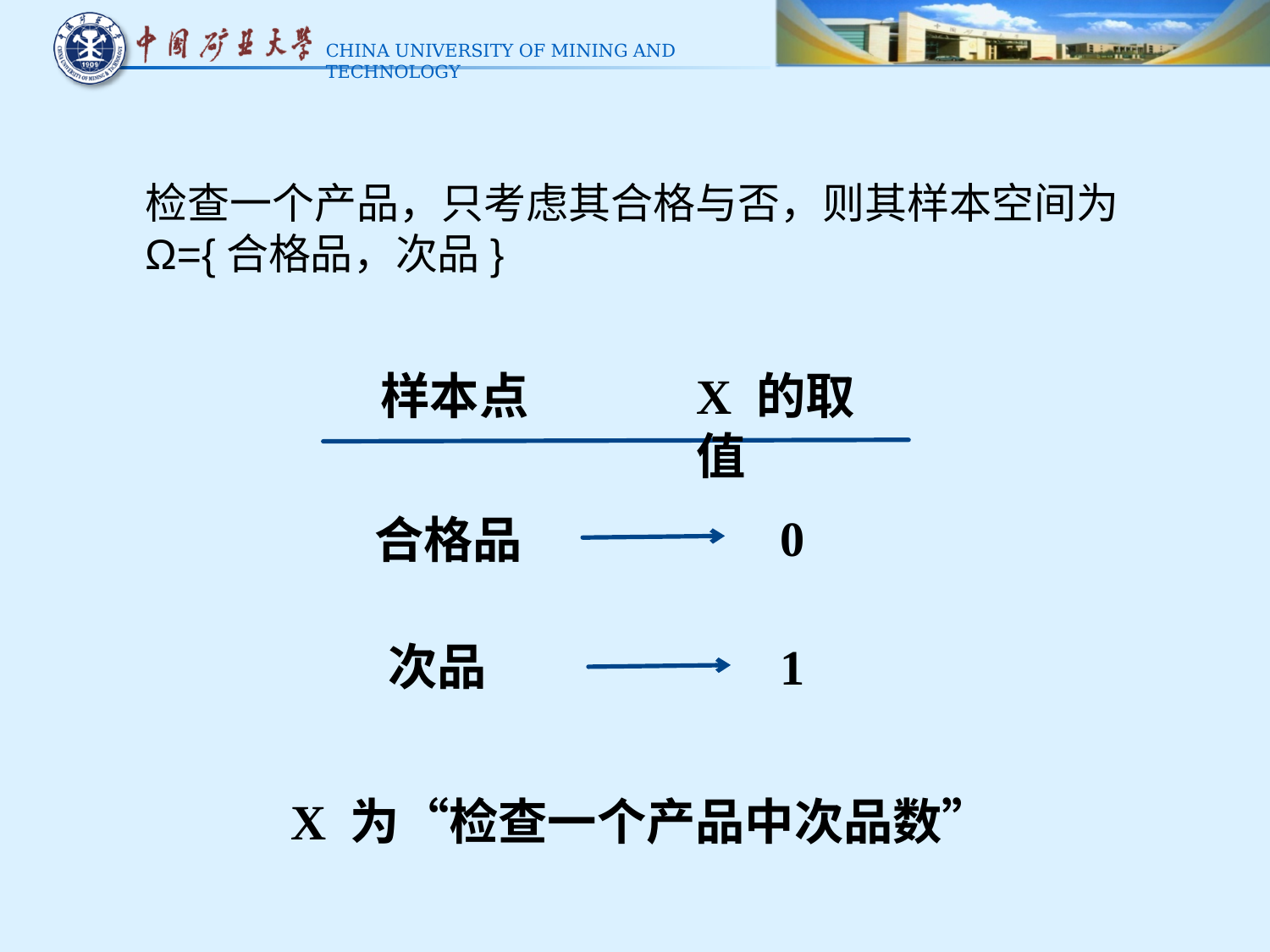

检查一个产品，只考虑其合格与否，则其样本空间为Ω={合格品，次品}
样本点
X 的取值
0
合格品
次品
1
X 为“检查一个产品中次品数”